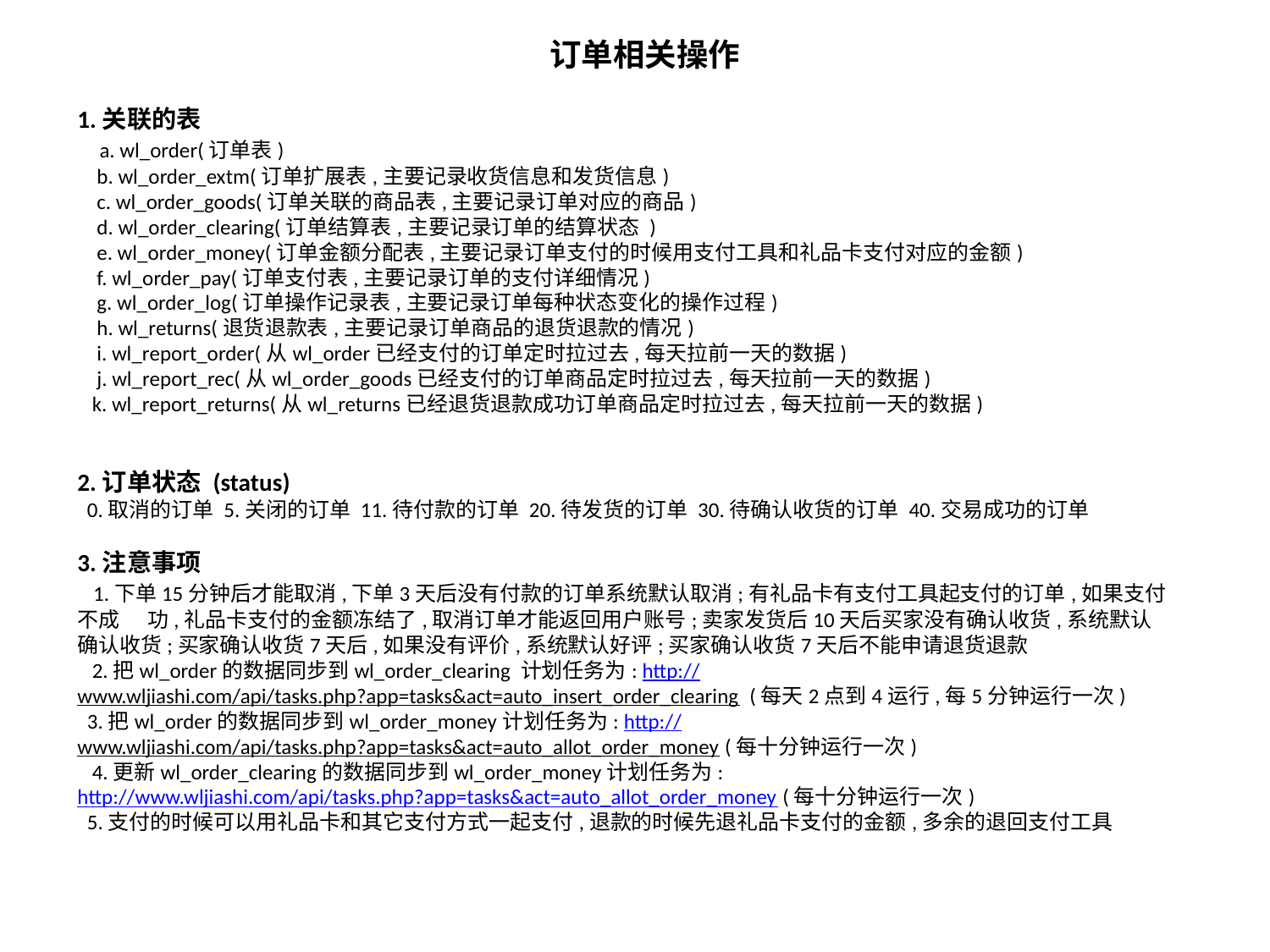

订单相关操作
1.关联的表
    a. wl_order(订单表)
    b. wl_order_extm(订单扩展表,主要记录收货信息和发货信息)
    c. wl_order_goods(订单关联的商品表,主要记录订单对应的商品)
    d. wl_order_clearing(订单结算表,主要记录订单的结算状态 )
    e. wl_order_money(订单金额分配表,主要记录订单支付的时候用支付工具和礼品卡支付对应的金额)
    f. wl_order_pay(订单支付表,主要记录订单的支付详细情况)
    g. wl_order_log(订单操作记录表,主要记录订单每种状态变化的操作过程)
    h. wl_returns(退货退款表,主要记录订单商品的退货退款的情况)
    i. wl_report_order(从wl_order已经支付的订单定时拉过去,每天拉前一天的数据)
    j. wl_report_rec(从wl_order_goods已经支付的订单商品定时拉过去,每天拉前一天的数据)
   k. wl_report_returns(从wl_returns已经退货退款成功订单商品定时拉过去,每天拉前一天的数据)

2.订单状态 (status)
  0.取消的订单 5.关闭的订单 11.待付款的订单 20.待发货的订单 30.待确认收货的订单 40.交易成功的订单

3.注意事项
   1.下单15分钟后才能取消,下单3天后没有付款的订单系统默认取消;有礼品卡有支付工具起支付的订单,如果支付不成      功,礼品卡支付的金额冻结了,取消订单才能返回用户账号;卖家发货后10天后买家没有确认收货,系统默认确认收货;买家确认收货7天后,如果没有评价,系统默认好评;买家确认收货7天后不能申请退货退款
   2.把wl_order的数据同步到wl_order_clearing 计划任务为: http://www.wljiashi.com/api/tasks.php?app=tasks&act=auto_insert_order_clearing  (每天2点到4运行,每5分钟运行一次)
  3.把wl_order的数据同步到wl_order_money计划任务为: http://www.wljiashi.com/api/tasks.php?app=tasks&act=auto_allot_order_money (每十分钟运行一次)
   4.更新wl_order_clearing的数据同步到wl_order_money计划任务为: http://www.wljiashi.com/api/tasks.php?app=tasks&act=auto_allot_order_money (每十分钟运行一次)
  5.支付的时候可以用礼品卡和其它支付方式一起支付,退款的时候先退礼品卡支付的金额,多余的退回支付工具